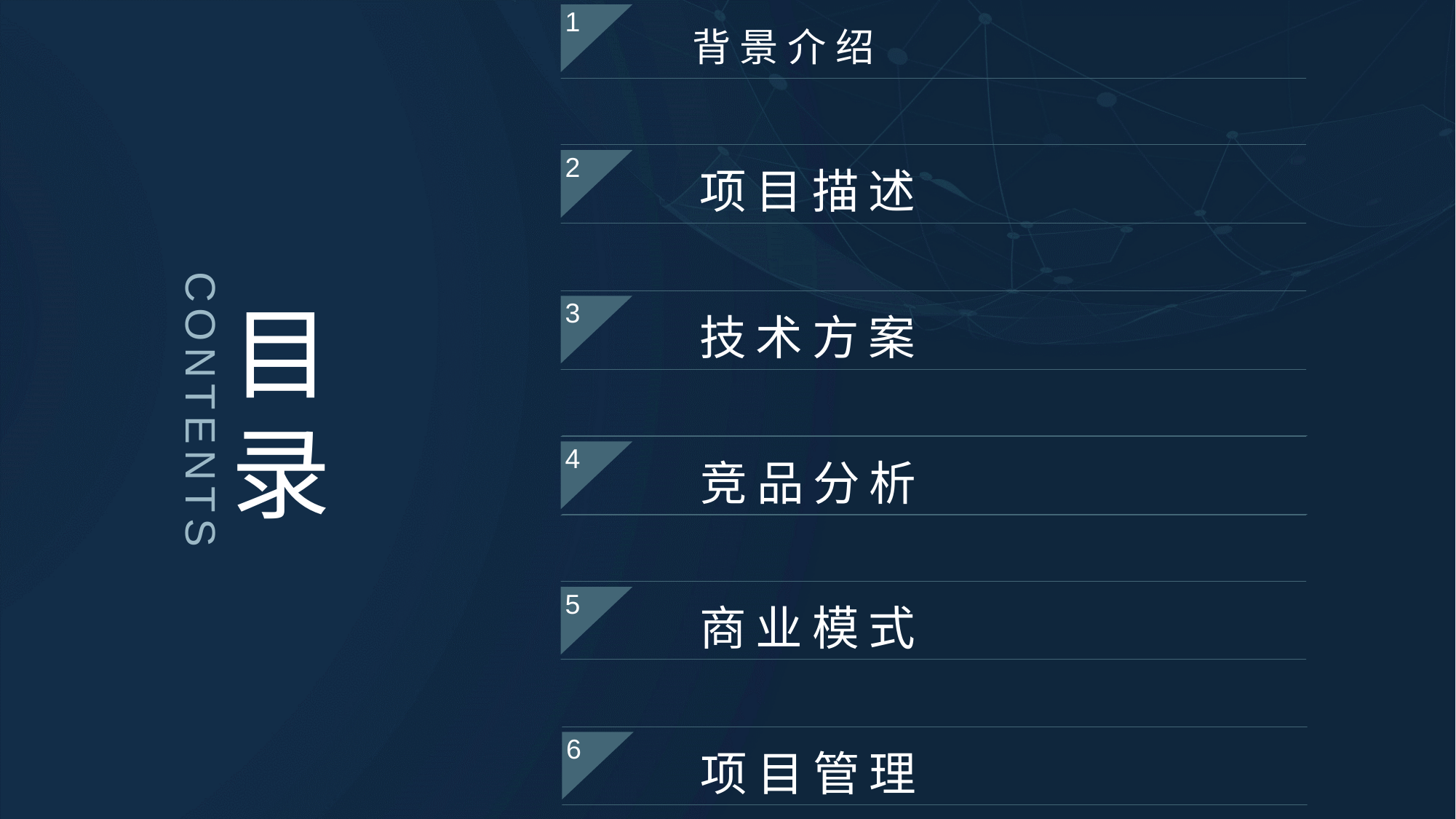

背景介绍
1
2
   技术方案
3

4
   项目描述
目
录
CONTENTS
   竞品分析
   商业模式
5
   项目管理
6